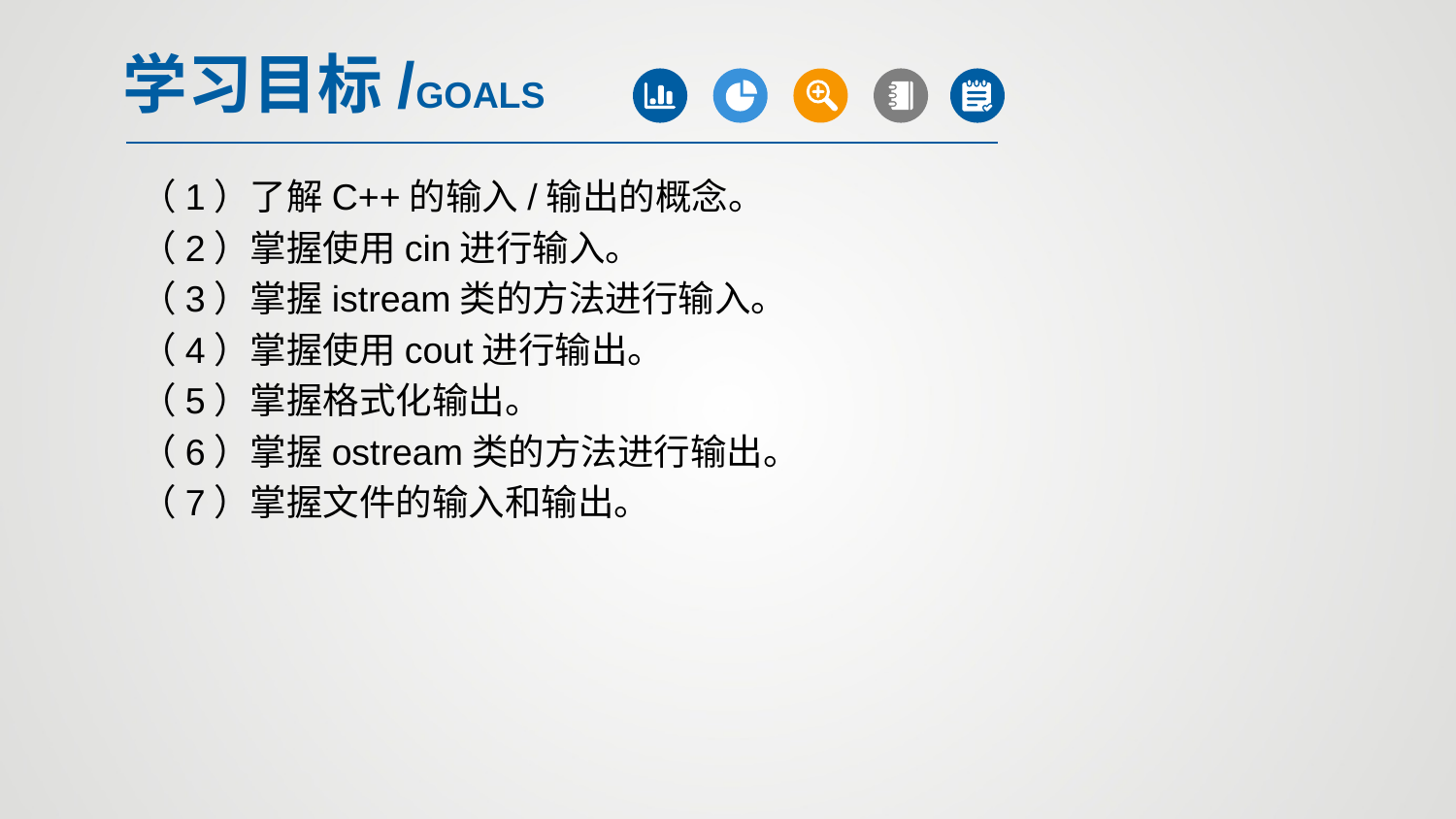

学习目标/GOALS

（1）了解C++的输入/输出的概念。
（2）掌握使用cin进行输入。
（3）掌握istream类的方法进行输入。
（4）掌握使用cout进行输出。
（5）掌握格式化输出。
（6）掌握ostream类的方法进行输出。
（7）掌握文件的输入和输出。